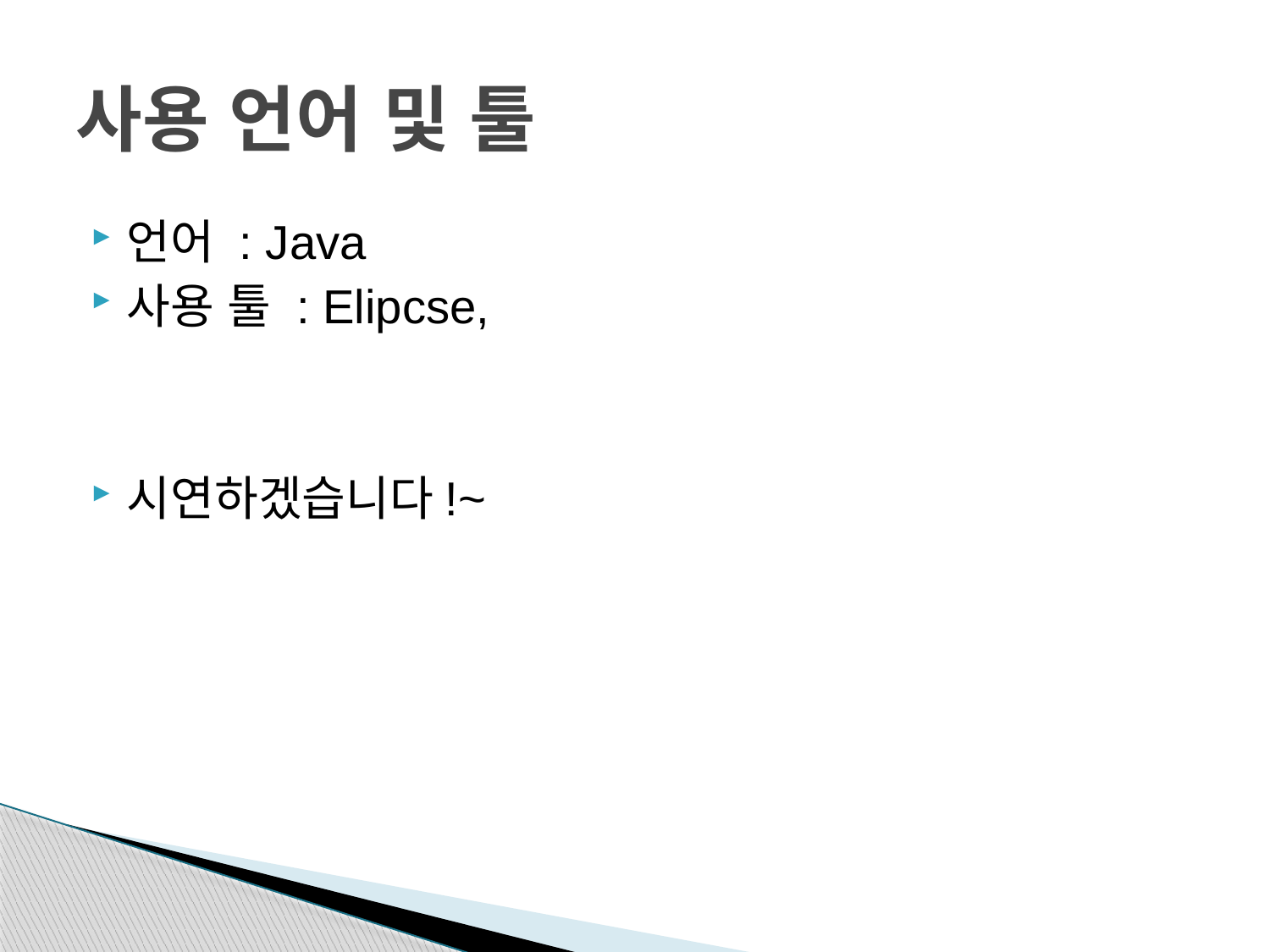

# 사용 언어 및 툴
언어 : Java
사용 툴 : Elipcse,

시연하겠습니다!~